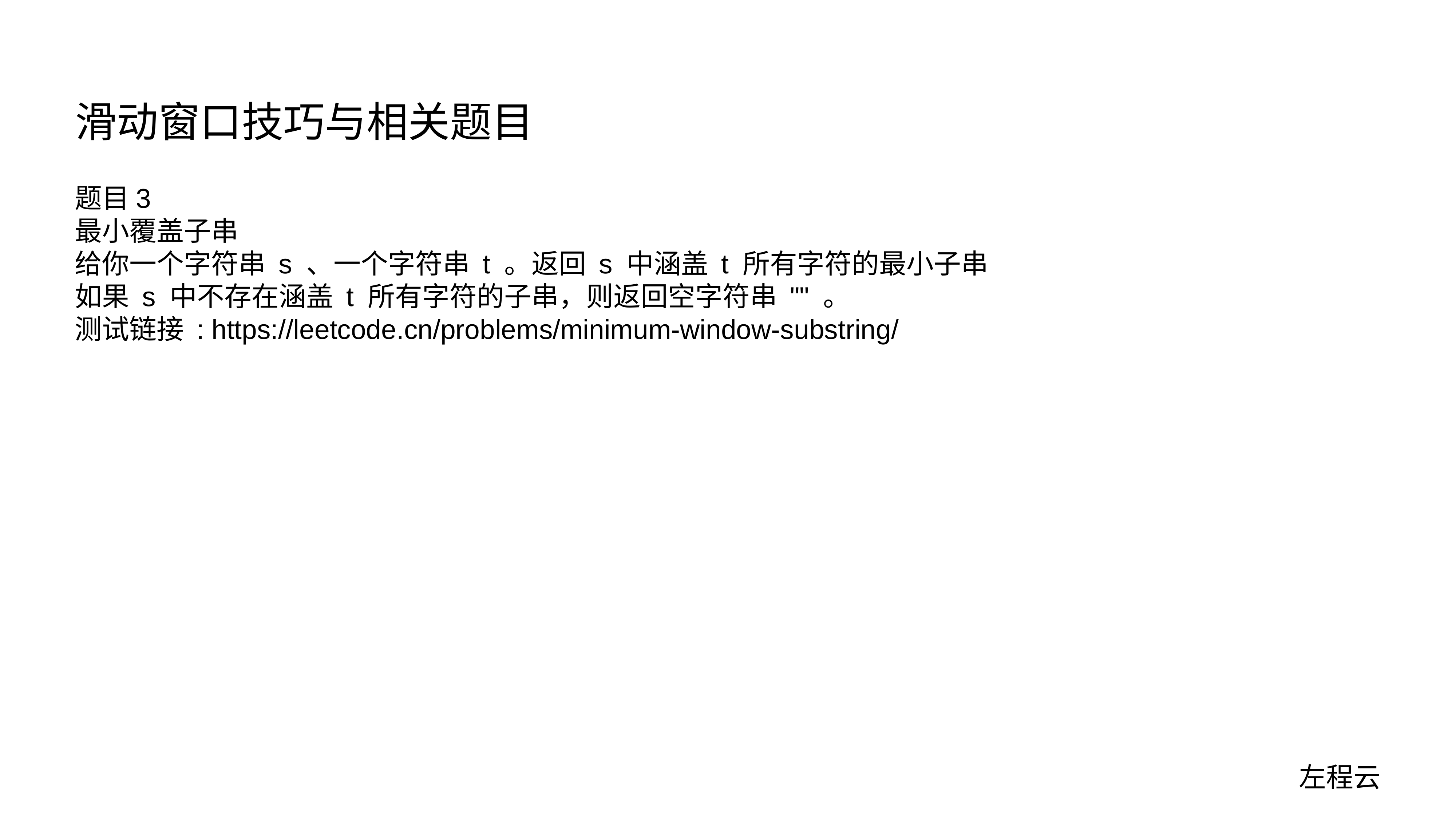

# 滑动窗口技巧与相关题目
题目3
最小覆盖子串
给你一个字符串 s 、一个字符串 t 。返回 s 中涵盖 t 所有字符的最小子串
如果 s 中不存在涵盖 t 所有字符的子串，则返回空字符串 "" 。
测试链接 : https://leetcode.cn/problems/minimum-window-substring/
左程云